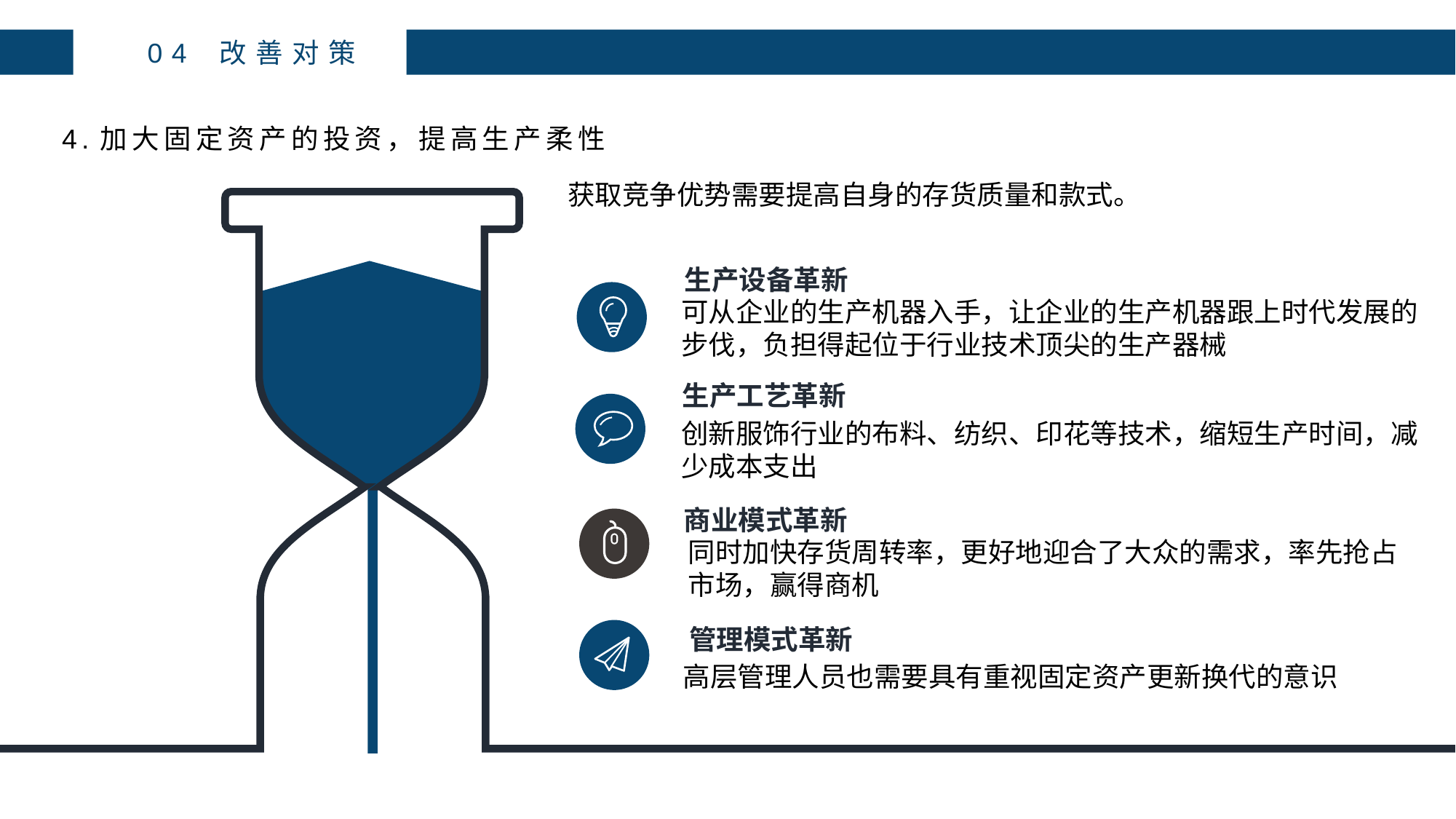

04 改善对策
4.加大固定资产的投资，提高生产柔性
获取竞争优势需要提高自身的存货质量和款式。

生产设备革新

可从企业的生产机器入手，让企业的生产机器跟上时代发展的步伐，负担得起位于行业技术顶尖的生产器械

生产工艺革新

创新服饰行业的布料、纺织、印花等技术，缩短生产时间，减少成本支出

商业模式革新

同时加快存货周转率，更好地迎合了大众的需求，率先抢占市场，赢得商机
管理模式革新

高层管理人员也需要具有重视固定资产更新换代的意识